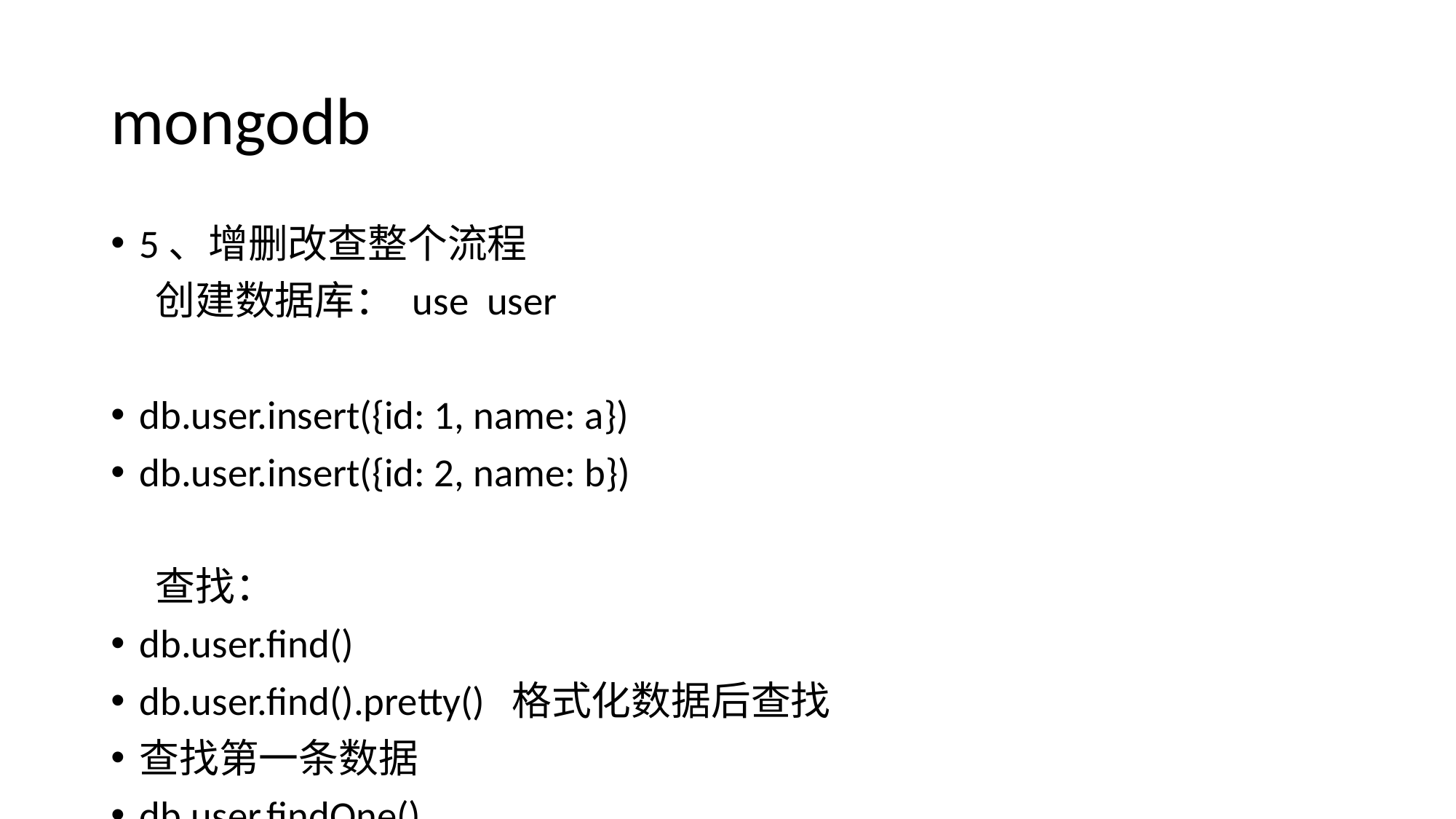

# mongodb
5、增删改查整个流程
    创建数据库： use  user

db.user.insert({id: 1, name: a})
db.user.insert({id: 2, name: b})

    查找：
db.user.find()
db.user.find().pretty()  格式化数据后查找
查找第一条数据
db.user.findOne()